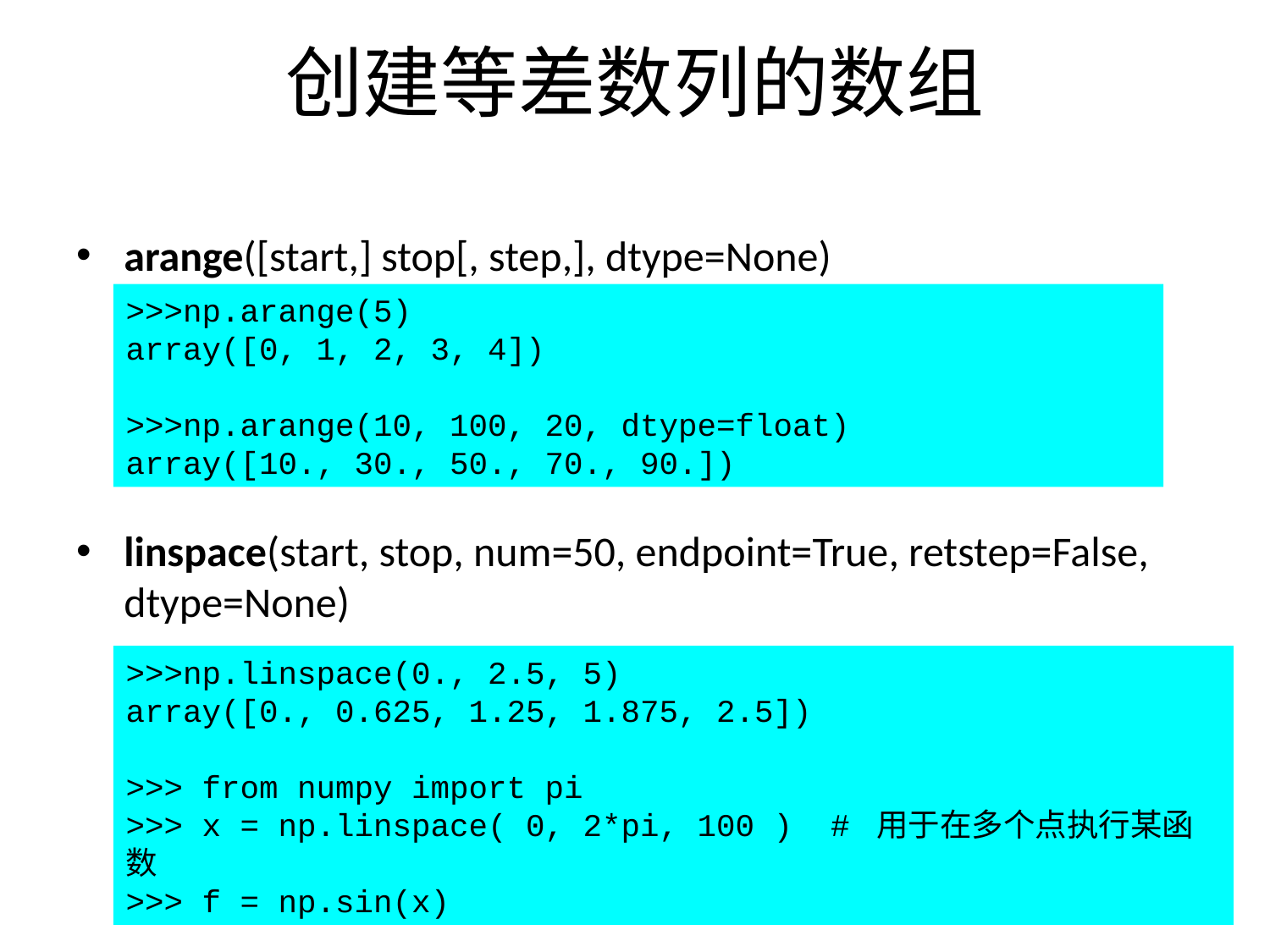

# 创建等差数列的数组
arange([start,] stop[, step,], dtype=None)

linspace(start, stop, num=50, endpoint=True, retstep=False, dtype=None)
>>>np.arange(5)
array([0, 1, 2, 3, 4])

>>>np.arange(10, 100, 20, dtype=float)
array([10., 30., 50., 70., 90.])
>>>np.linspace(0., 2.5, 5)
array([0., 0.625, 1.25, 1.875, 2.5])

>>> from numpy import pi
>>> x = np.linspace( 0, 2*pi, 100 )  # 用于在多个点执行某函数
>>> f = np.sin(x)